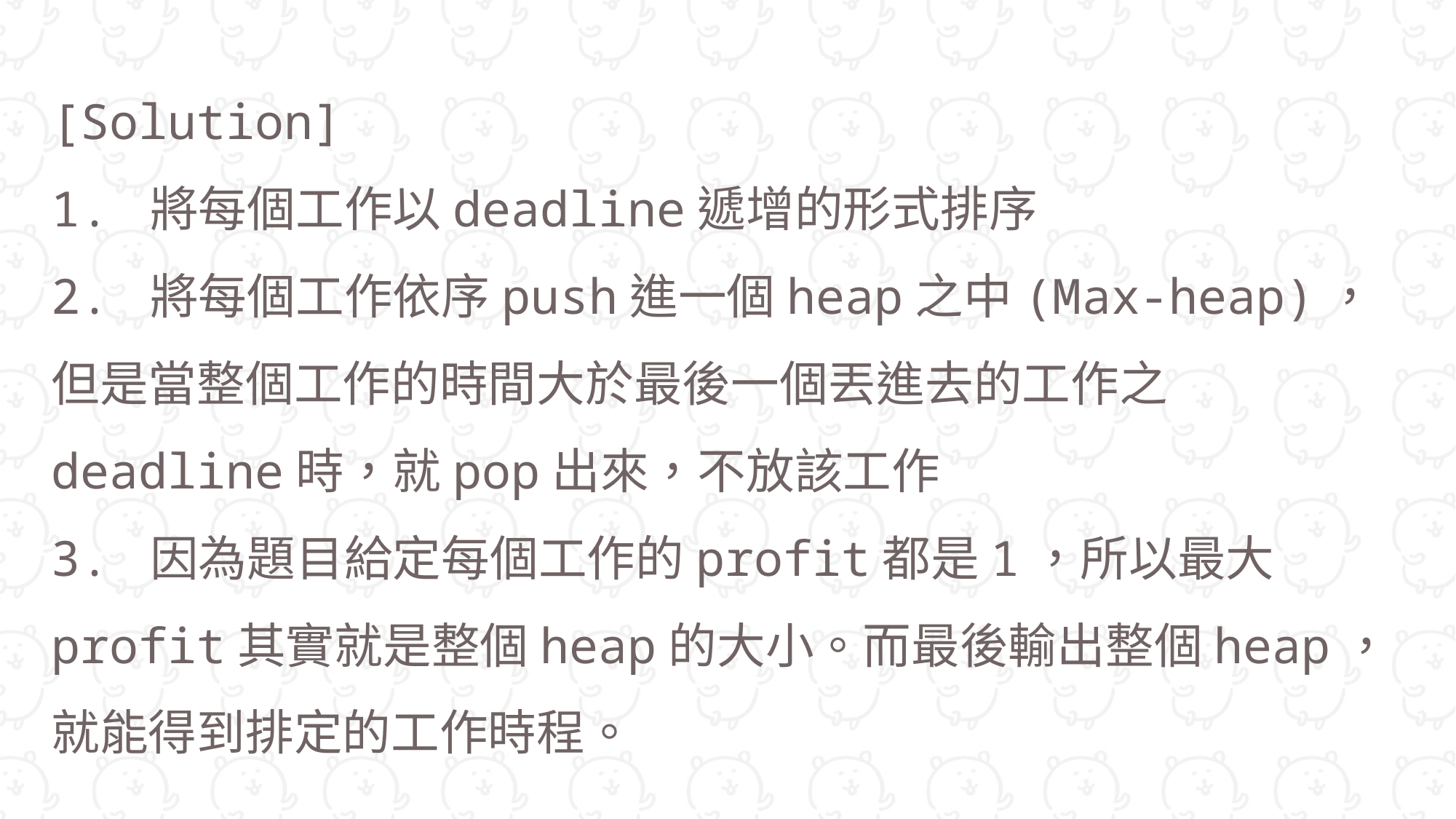

[Solution]
1. 將每個工作以deadline遞增的形式排序
2. 將每個工作依序push進一個heap之中(Max-heap)，但是當整個工作的時間大於最後一個丟進去的工作之deadline時，就pop出來，不放該工作
3. 因為題目給定每個工作的profit都是1，所以最大profit其實就是整個heap的大小。而最後輸出整個heap，就能得到排定的工作時程。